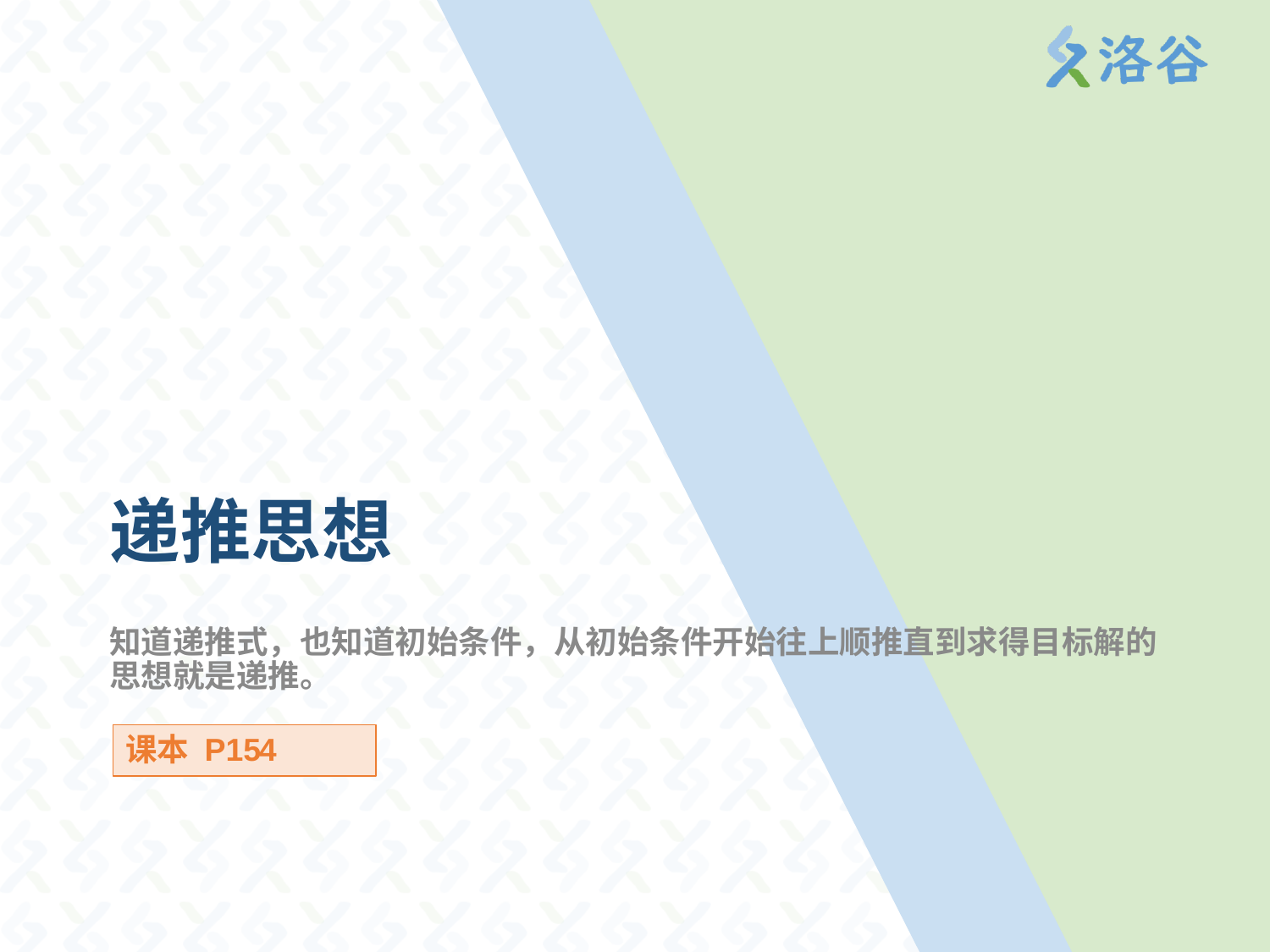

递推思想
知道递推式，也知道初始条件，从初始条件开始往上顺推直到求得目标解的
思想就是递推。

课本 P154